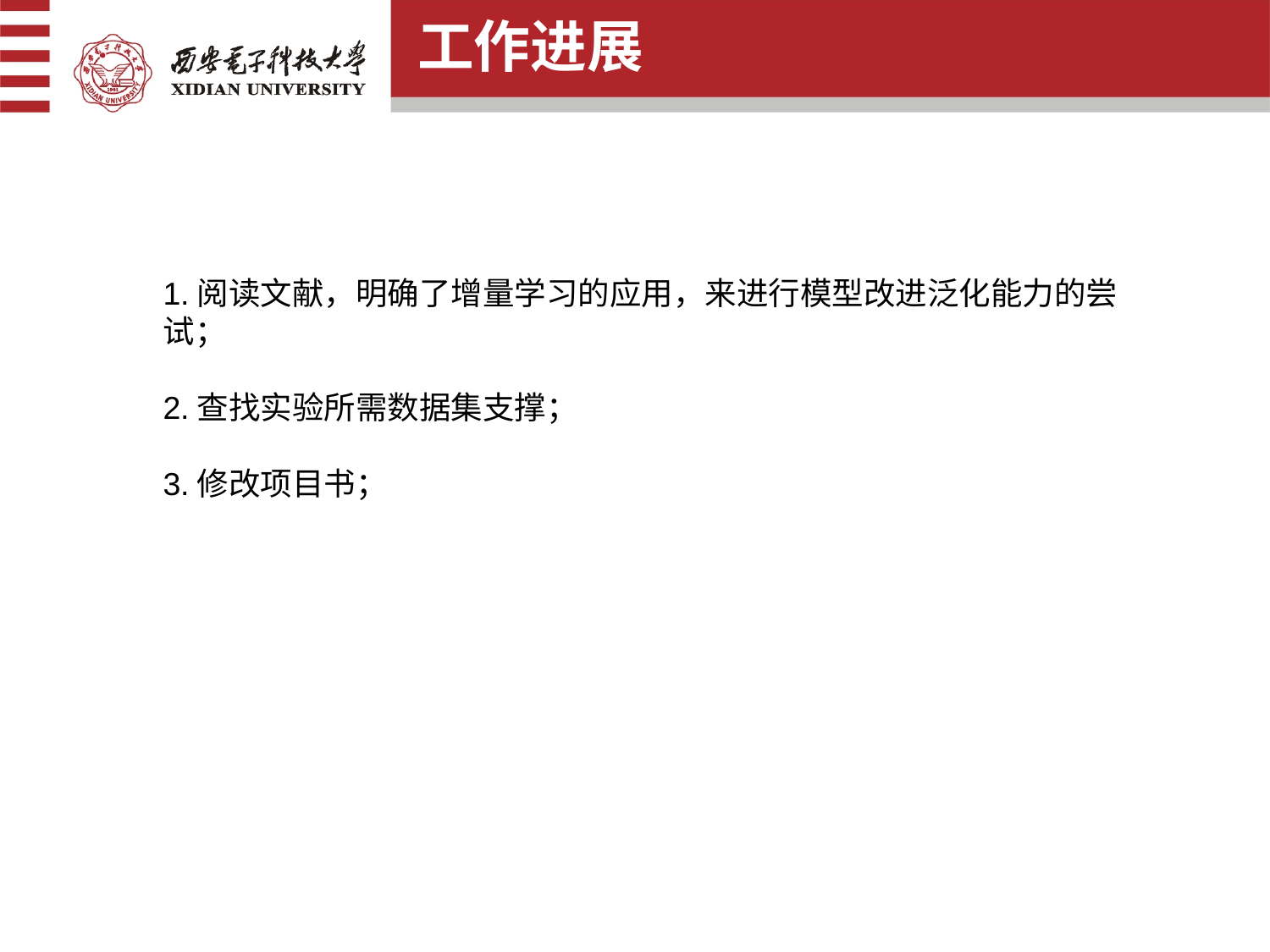

工作进展
1.阅读文献，明确了增量学习的应用，来进行模型改进泛化能力的尝试；

2.查找实验所需数据集支撑；

3.修改项目书；